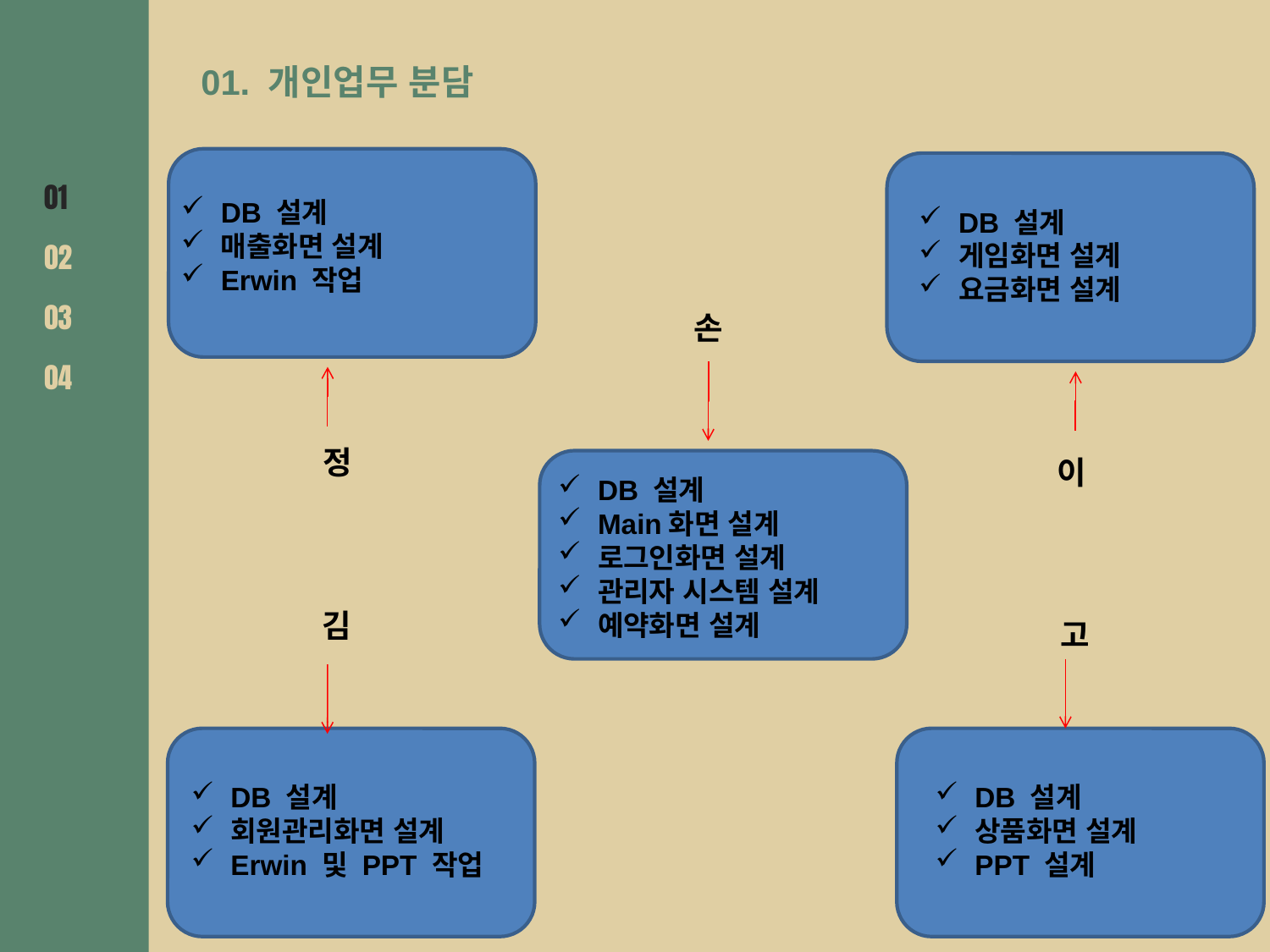

01. 개인업무 분담

01
DB 설계
매출화면 설계
Erwin 작업
DB 설계
게임화면 설계
요금화면 설계
02
03
손
04
정
이

DB 설계
Main화면 설계
로그인화면 설계
관리자 시스템 설계
예약화면 설계
김
고

DB 설계
회원관리화면 설계
Erwin 및 PPT 작업
DB 설계
상품화면 설계
PPT 설계